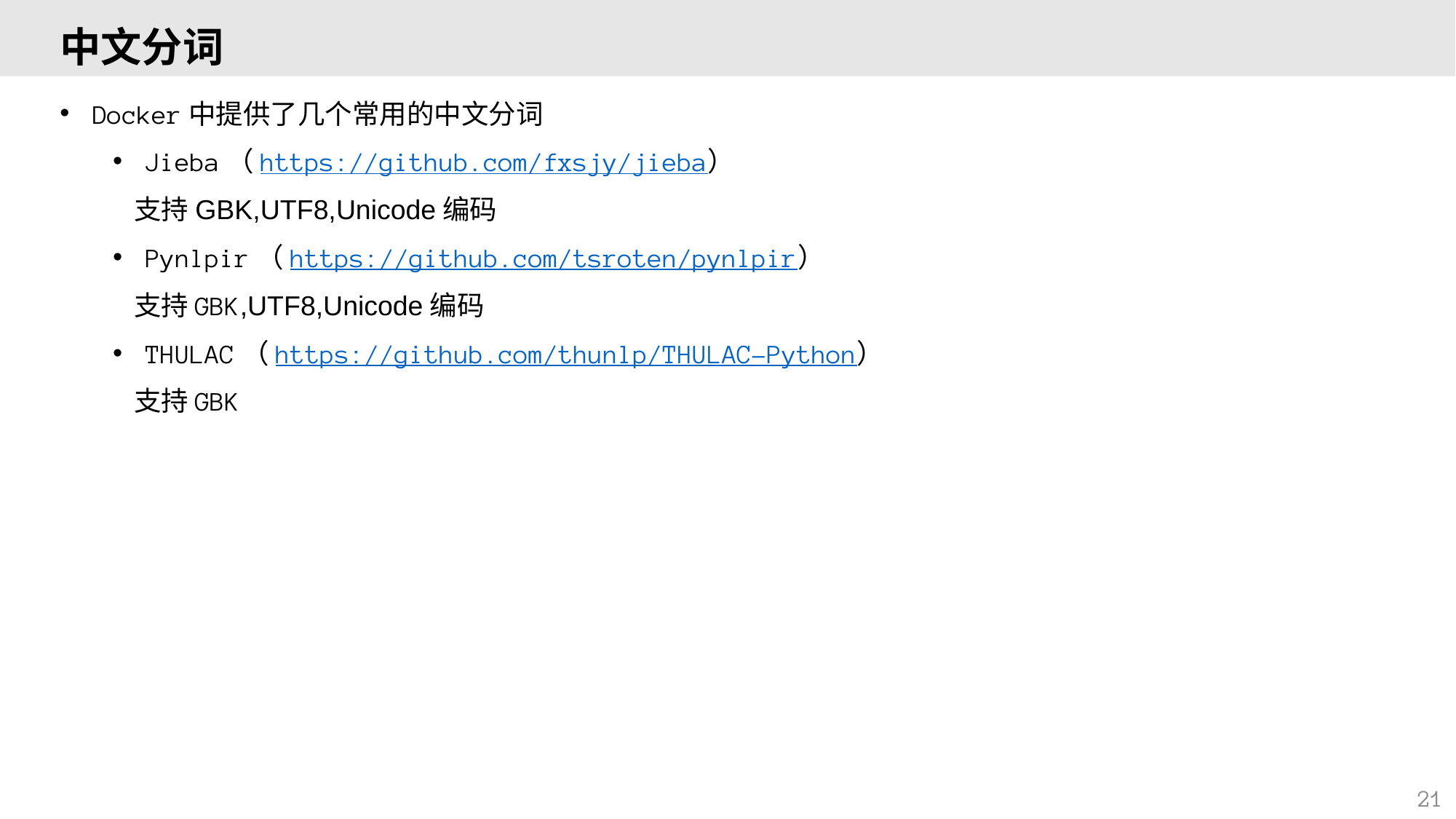

# 中文分词
Docker中提供了几个常用的中文分词
Jieba（https://github.com/fxsjy/jieba）
支持GBK,UTF8,Unicode编码
Pynlpir（https://github.com/tsroten/pynlpir）
支持GBK,UTF8,Unicode编码
THULAC（https://github.com/thunlp/THULAC-Python）
支持GBK
21